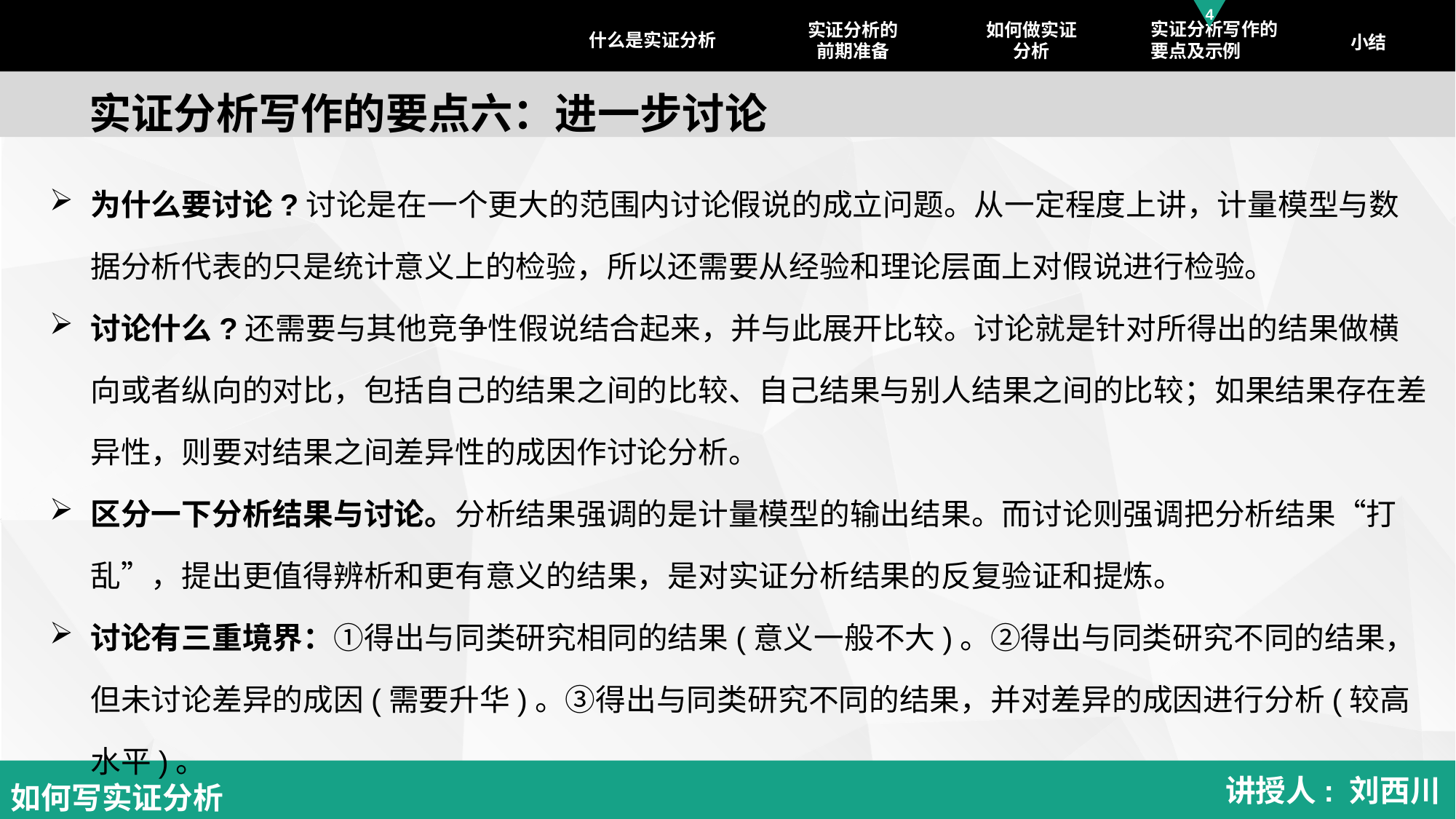

4
什么是实证分析
实证分析写作的要点及示例
如何做实证
分析
小结
实证分析的
前期准备

实证分析写作的要点六：进一步讨论
为什么要讨论?讨论是在一个更大的范围内讨论假说的成立问题。从一定程度上讲，计量模型与数据分析代表的只是统计意义上的检验，所以还需要从经验和理论层面上对假说进行检验。
讨论什么?还需要与其他竞争性假说结合起来，并与此展开比较。讨论就是针对所得出的结果做横向或者纵向的对比，包括自己的结果之间的比较、自己结果与别人结果之间的比较；如果结果存在差异性，则要对结果之间差异性的成因作讨论分析。
区分一下分析结果与讨论。分析结果强调的是计量模型的输出结果。而讨论则强调把分析结果“打乱”，提出更值得辨析和更有意义的结果，是对实证分析结果的反复验证和提炼。
讨论有三重境界：①得出与同类研究相同的结果(意义一般不大)。②得出与同类研究不同的结果，但未讨论差异的成因(需要升华)。③得出与同类研究不同的结果，并对差异的成因进行分析(较高水平)。

如何写实证分析
          讲授人: 刘西川